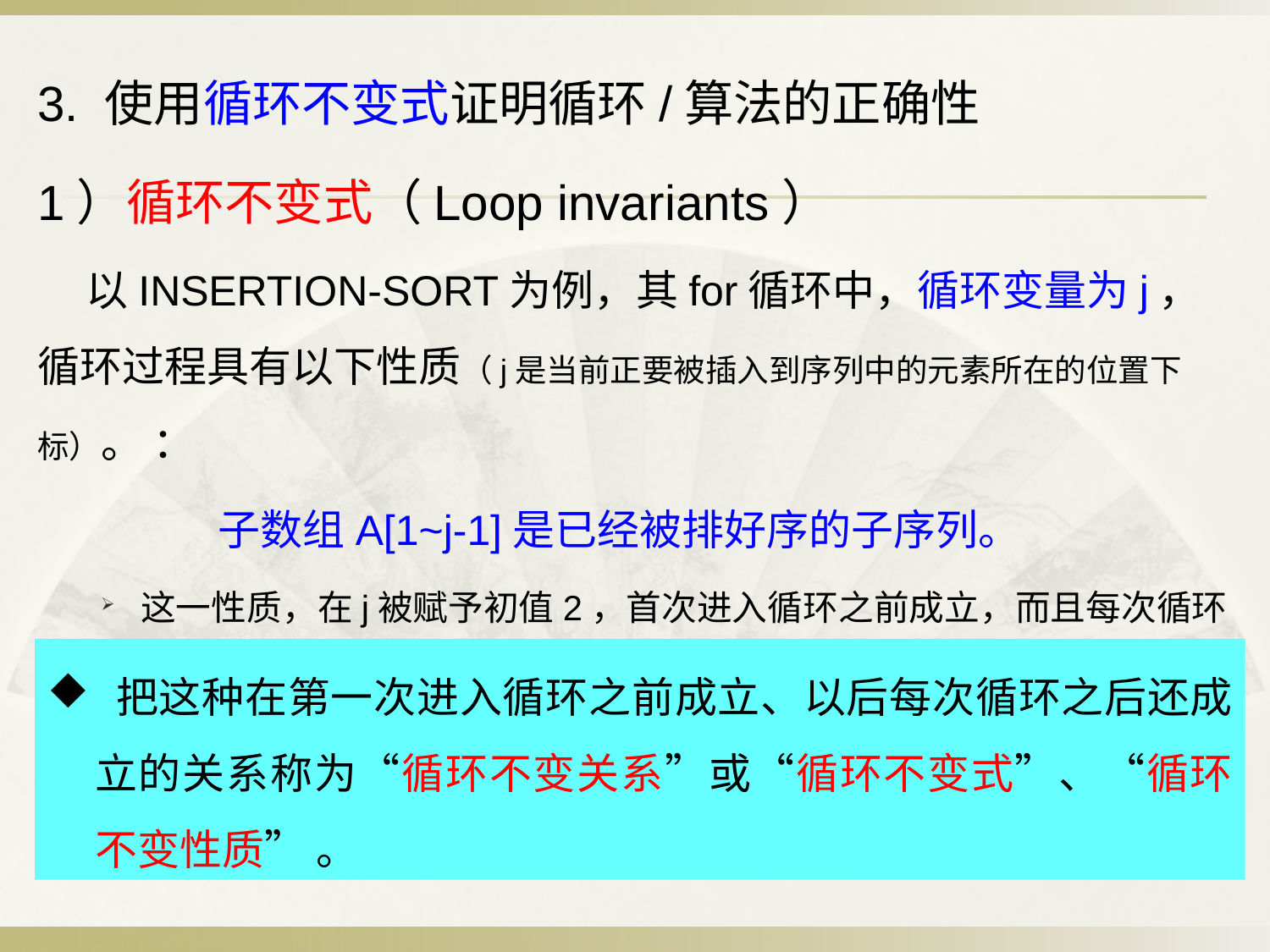

3. 使用循环不变式证明循环/算法的正确性
1）循环不变式（Loop invariants）
    以INSERTION-SORT为例，其for循环中，循环变量为j，循环过程具有以下性质（j是当前正要被插入到序列中的元素所在的位置下标）。 ：
                      子数组A[1~j-1]是已经被排好序的子序列。
这一性质，在j被赋予初值2，首次进入循环之前成立，而且每次循环之后（j加了1）、进入下一次循环之前也成立。
 把这种在第一次进入循环之前成立、以后每次循环之后还成立的关系称为“循环不变关系”或“循环不变式”、“循环不变性质” 。